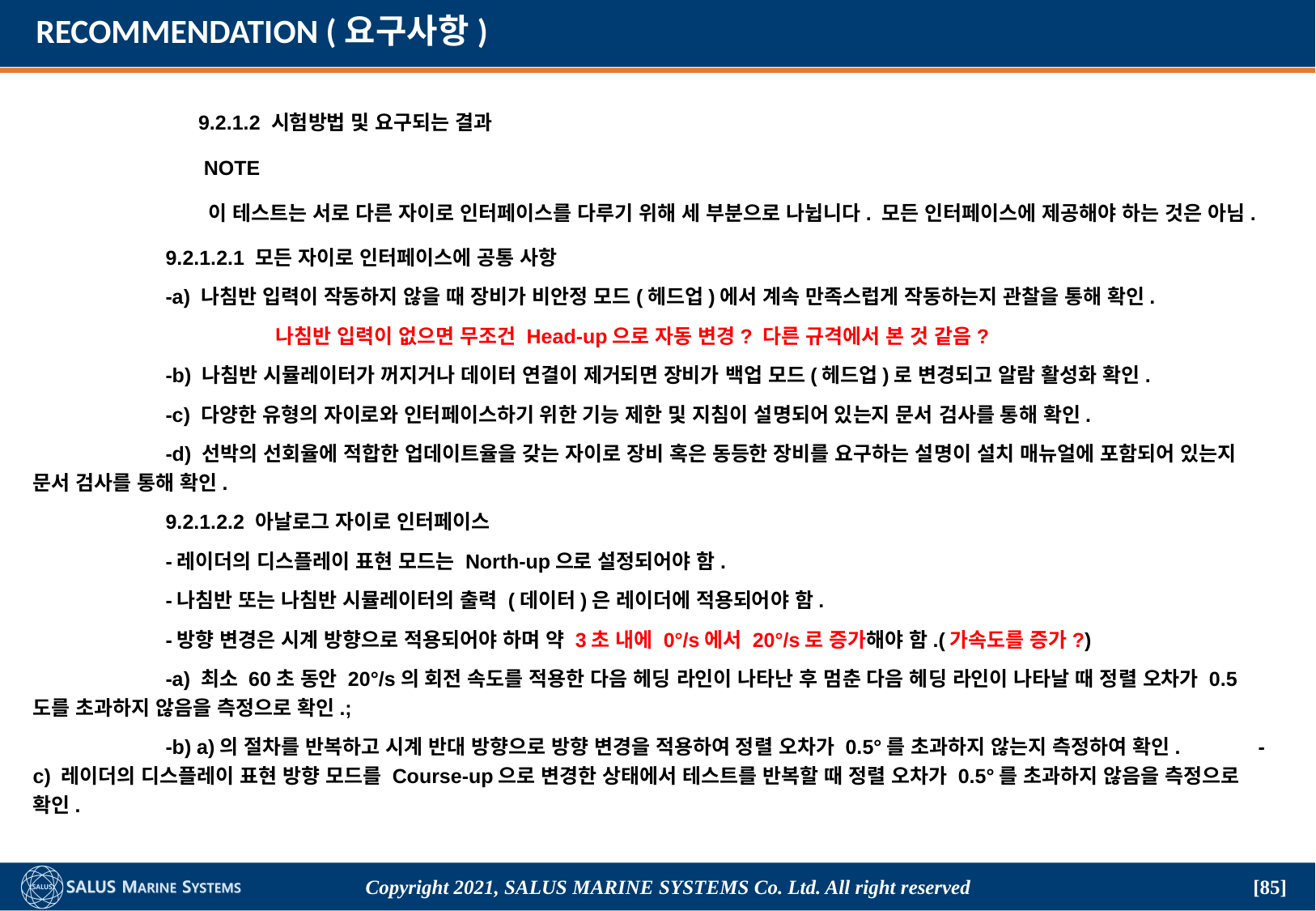

# RECOMMENDATION (요구사항)
	 9.2.1.2 시험방법 및 요구되는 결과
	  NOTE
	  이 테스트는 서로 다른 자이로 인터페이스를 다루기 위해 세 부분으로 나뉩니다. 모든 인터페이스에 제공해야 하는 것은 아님.
	  9.2.1.2.1 모든 자이로 인터페이스에 공통 사항
	  -a) 나침반 입력이 작동하지 않을 때 장비가 비안정 모드(헤드업)에서 계속 만족스럽게 작동하는지 관찰을 통해 확인.
		나침반 입력이 없으면 무조건 Head-up으로 자동 변경? 다른 규격에서 본 것 같음?
	  -b) 나침반 시뮬레이터가 꺼지거나 데이터 연결이 제거되면 장비가 백업 모드(헤드업)로 변경되고 알람 활성화 확인.
	  -c) 다양한 유형의 자이로와 인터페이스하기 위한 기능 제한 및 지침이 설명되어 있는지 문서 검사를 통해 확인.
	  -d) 선박의 선회율에 적합한 업데이트율을 갖는 자이로 장비 혹은 동등한 장비를 요구하는 설명이 설치 매뉴얼에 포함되어 있는지 문서 검사를 통해 확인.
	  9.2.1.2.2 아날로그 자이로 인터페이스
	  -레이더의 디스플레이 표현 모드는 North-up으로 설정되어야 함.
	  -나침반 또는 나침반 시뮬레이터의 출력 (데이터)은 레이더에 적용되어야 함.
	  -방향 변경은 시계 방향으로 적용되어야 하며 약 3초 내에 0°/s에서 20°/s로 증가해야 함.(가속도를 증가?)
	  -a) 최소 60초 동안 20°/s의 회전 속도를 적용한 다음 헤딩 라인이 나타난 후 멈춘 다음 헤딩 라인이 나타날 때 정렬 오차가 0.5도를 초과하지 않음을 측정으로 확인.;
	  -b) a)의 절차를 반복하고 시계 반대 방향으로 방향 변경을 적용하여 정렬 오차가 0.5°를 초과하지 않는지 측정하여 확인. 	  -c) 레이더의 디스플레이 표현 방향 모드를 Course-up으로 변경한 상태에서 테스트를 반복할 때 정렬 오차가 0.5°를 초과하지 않음을 측정으로 확인.
Copyright 2021, SALUS Marine Systems Co. Ltd. All right reserved
[85]